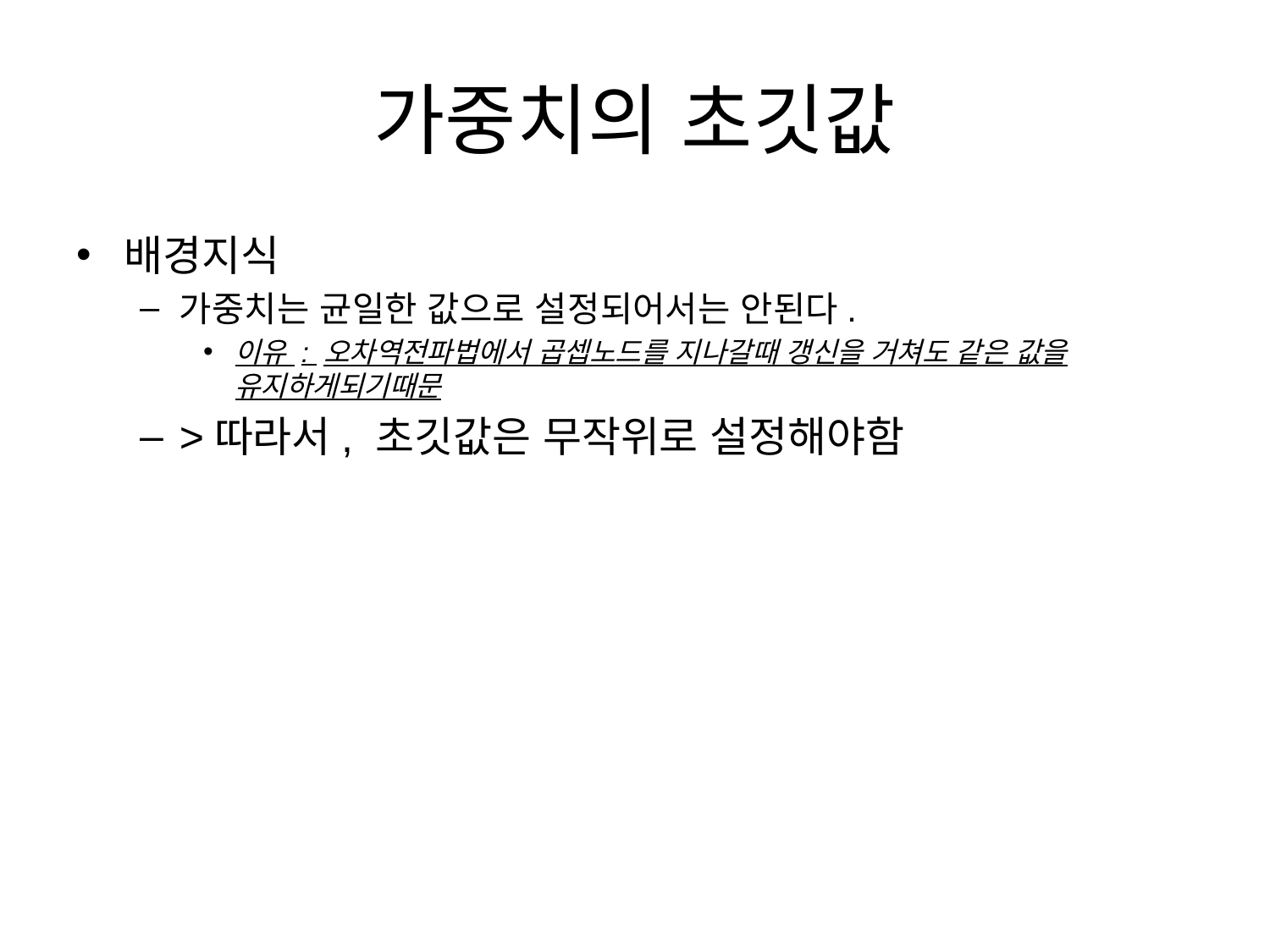

# 가중치의 초깃값
배경지식
가중치는 균일한 값으로 설정되어서는 안된다.
이유 : 오차역전파법에서 곱셉노드를 지나갈때 갱신을 거쳐도 같은 값을 유지하게되기때문
>따라서, 초깃값은 무작위로 설정해야함